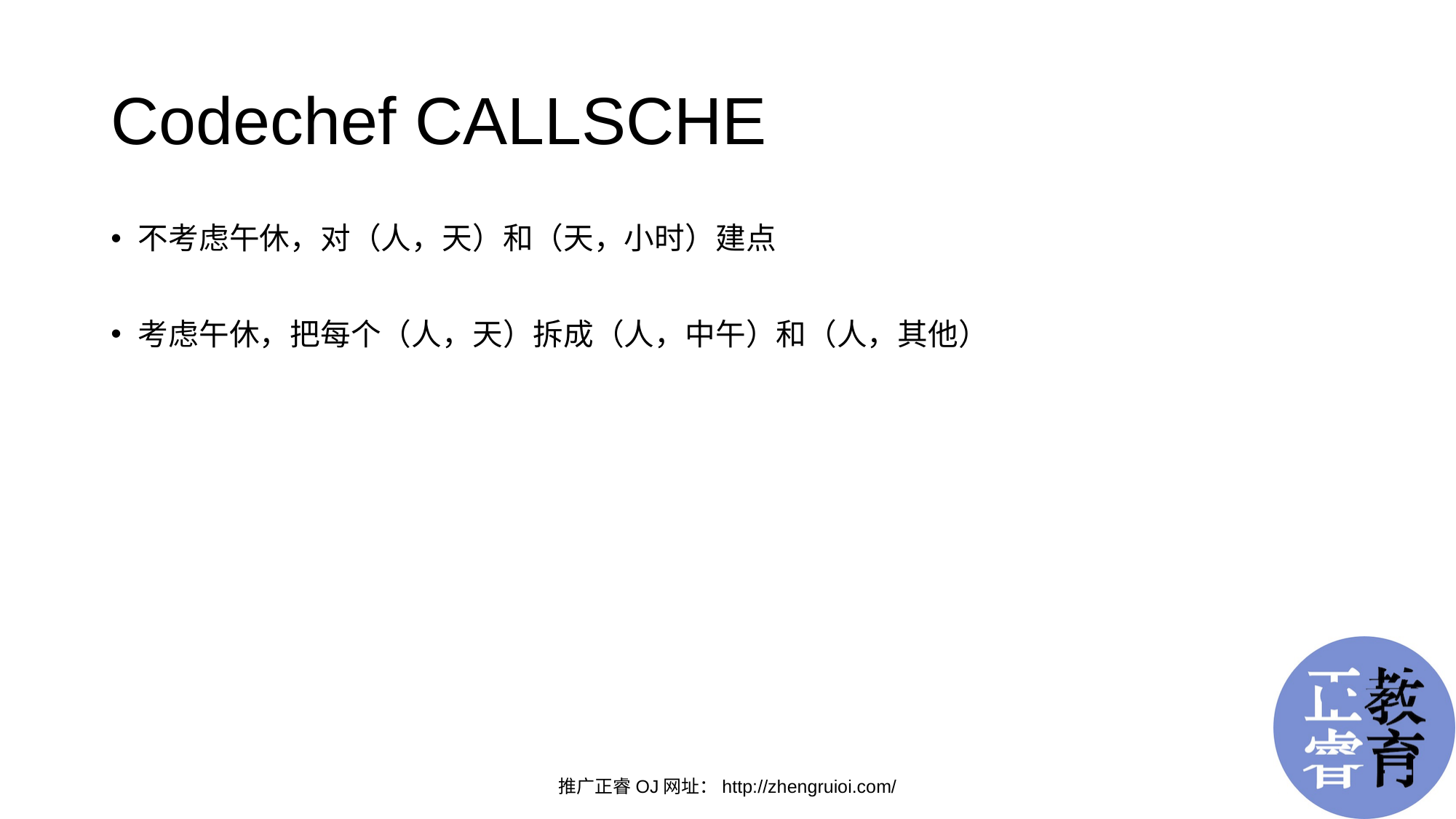

# Codechef CALLSCHE
不考虑午休，对（人，天）和（天，小时）建点

考虑午休，把每个（人，天）拆成（人，中午）和（人，其他）